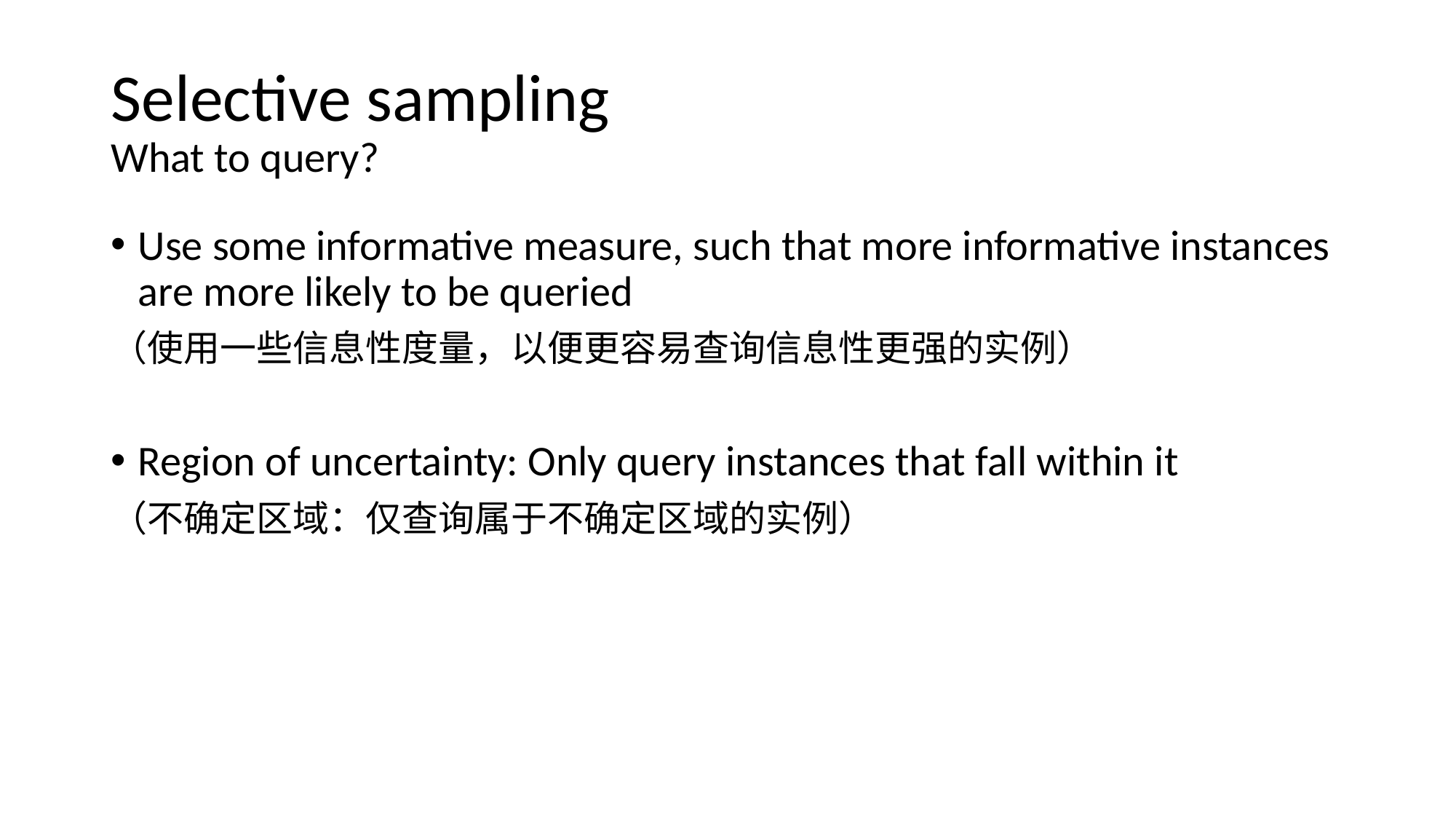

# Selective sampling What to query?
Use some informative measure, such that more informative instances are more likely to be queried
（使用一些信息性度量，以便更容易查询信息性更强的实例）

Region of uncertainty: Only query instances that fall within it
（不确定区域：仅查询属于不确定区域的实例）